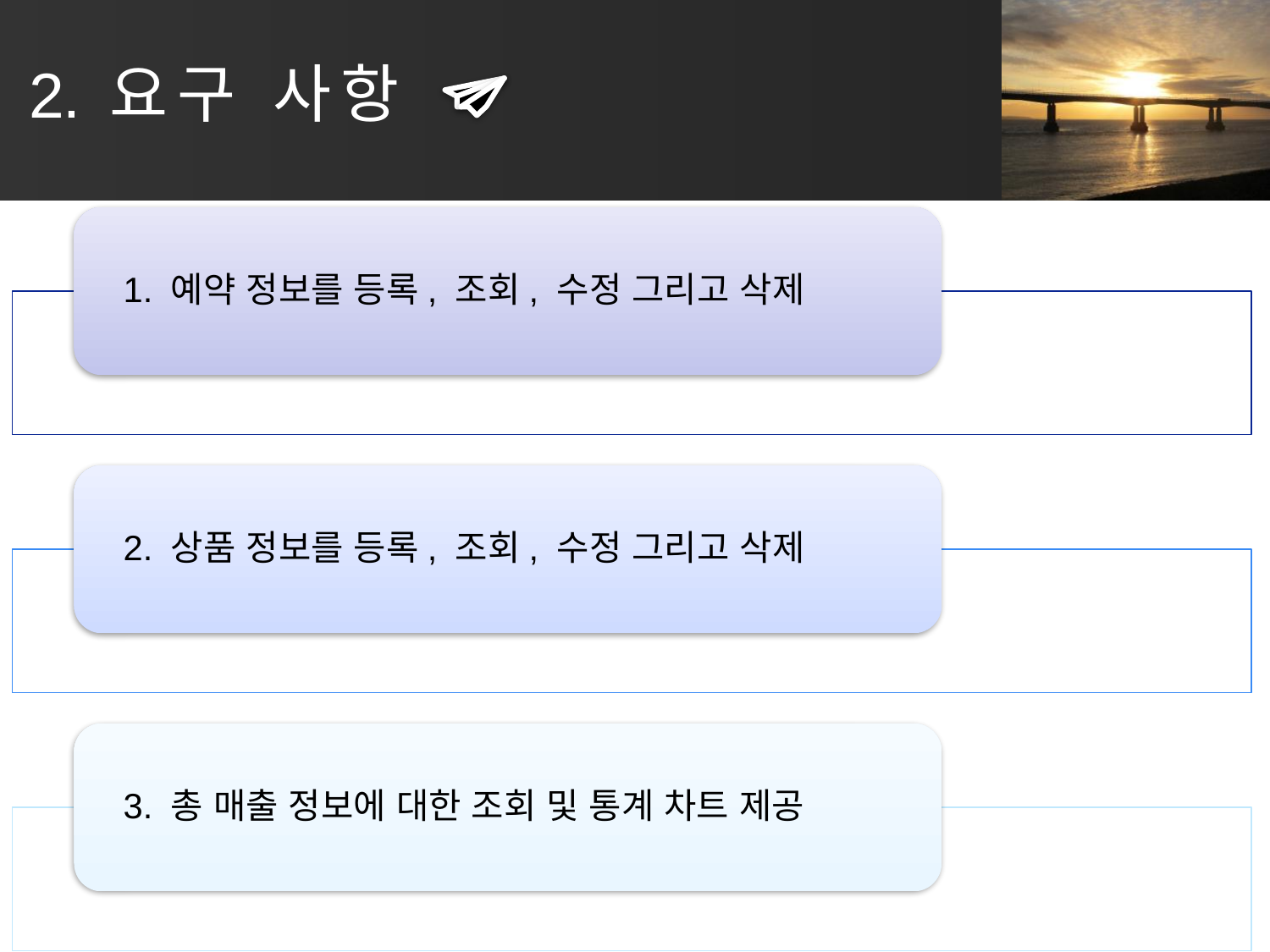

요구 사항
2.

1. 예약 정보를 등록, 조회, 수정 그리고 삭제
2. 상품 정보를 등록, 조회, 수정 그리고 삭제
3. 총 매출 정보에 대한 조회 및 통계 차트 제공